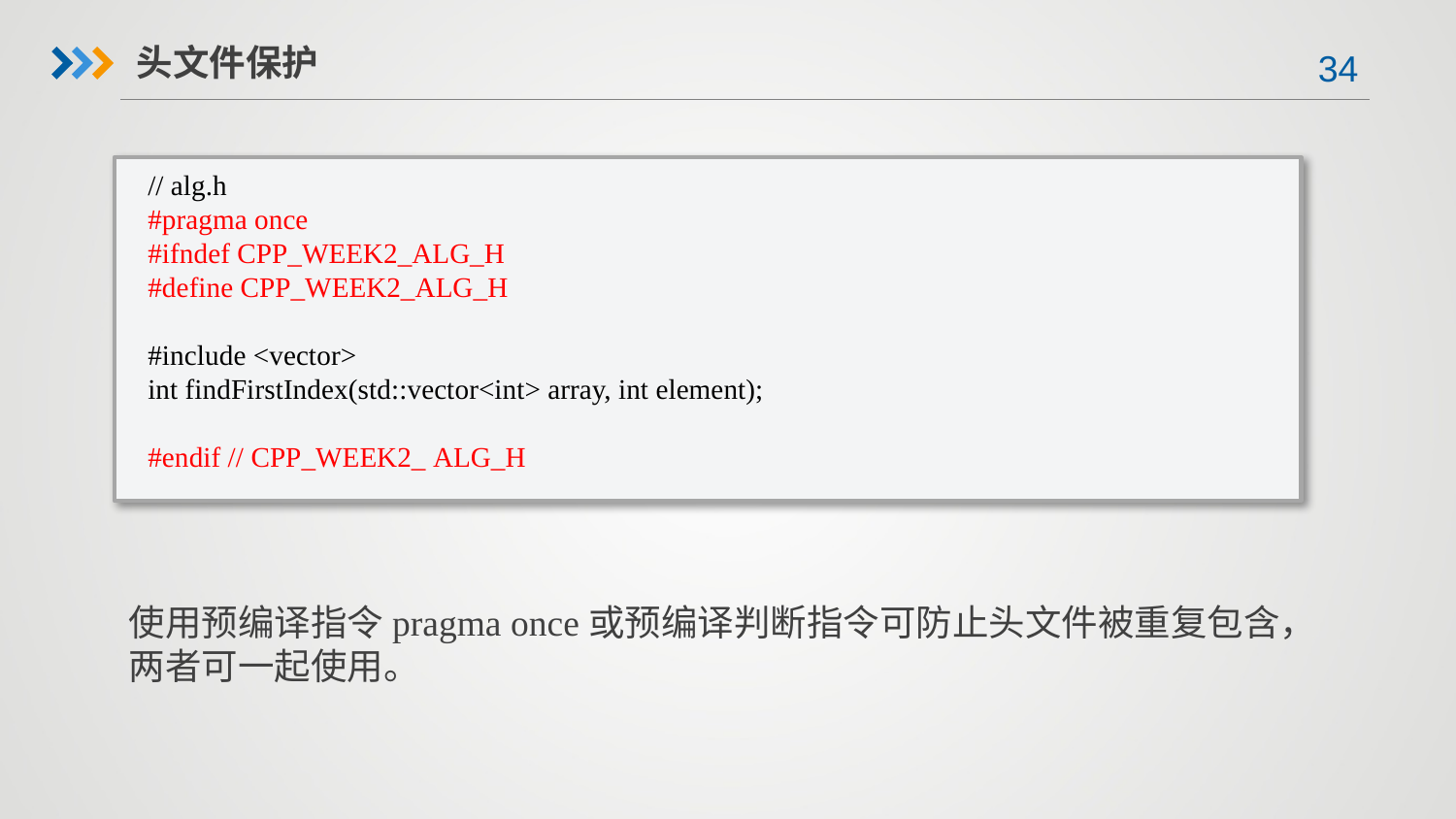

头文件保护

// alg.h
#pragma once
#ifndef CPP_WEEK2_ALG_H
#define CPP_WEEK2_ALG_H

#include <vector>
int findFirstIndex(std::vector<int> array, int element);

#endif // CPP_WEEK2_ ALG_H
使用预编译指令pragma once或预编译判断指令可防止头文件被重复包含，两者可一起使用。